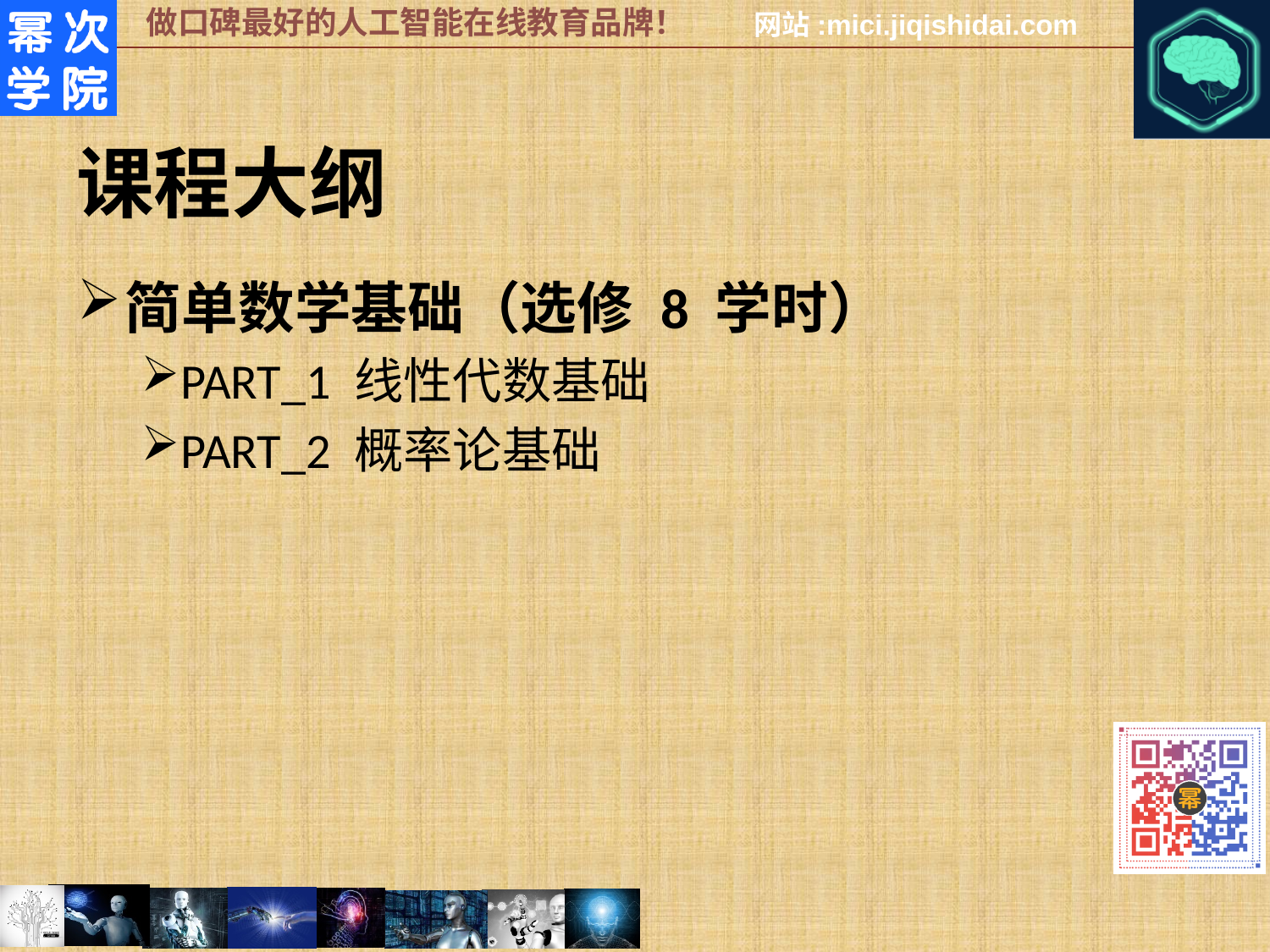

# 课程大纲
简单数学基础（选修 8 学时）
PART_1 线性代数基础
PART_2 概率论基础